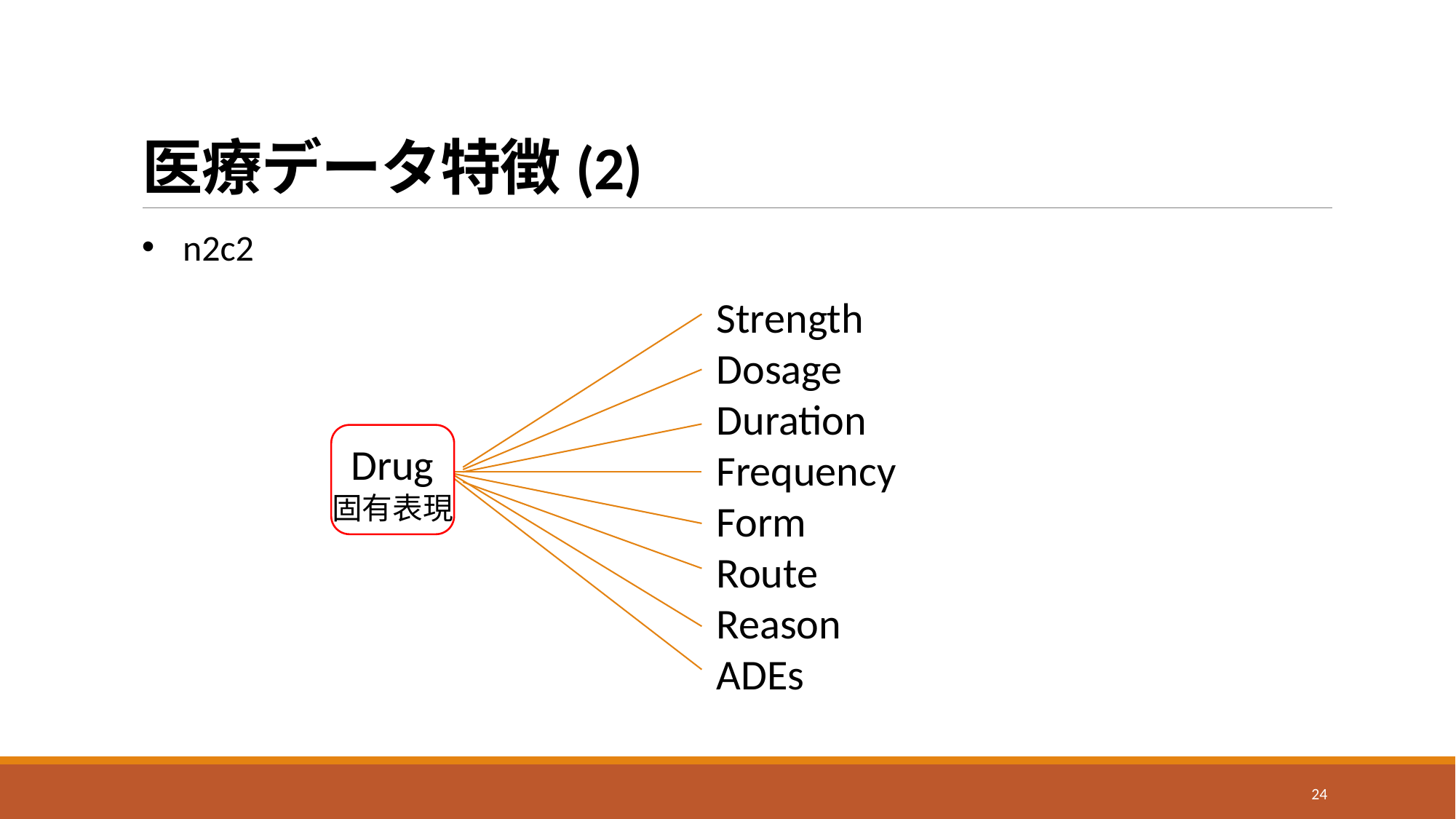

# 医療データ特徴(2)
n2c2
Strength
Dosage
Duration
Frequency
Form
Route
Reason
ADEs

Drug
固有表現
24